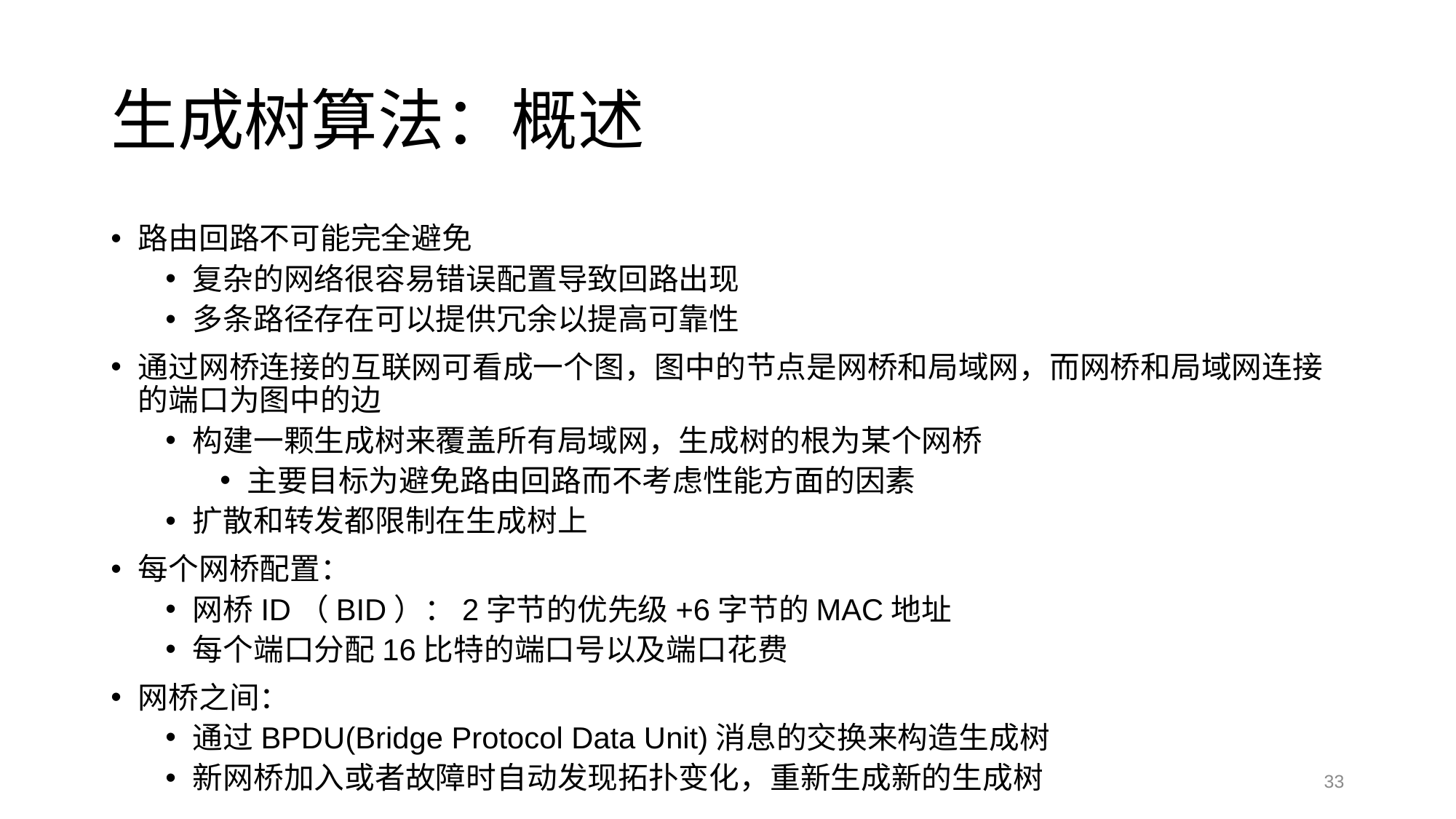

# 生成树算法：概述
路由回路不可能完全避免
复杂的网络很容易错误配置导致回路出现
多条路径存在可以提供冗余以提高可靠性
通过网桥连接的互联网可看成一个图，图中的节点是网桥和局域网，而网桥和局域网连接的端口为图中的边
构建一颗生成树来覆盖所有局域网，生成树的根为某个网桥
主要目标为避免路由回路而不考虑性能方面的因素
扩散和转发都限制在生成树上
每个网桥配置：
网桥ID（BID）：2字节的优先级+6字节的MAC地址
每个端口分配16比特的端口号以及端口花费
网桥之间：
通过BPDU(Bridge Protocol Data Unit)消息的交换来构造生成树
新网桥加入或者故障时自动发现拓扑变化，重新生成新的生成树
33